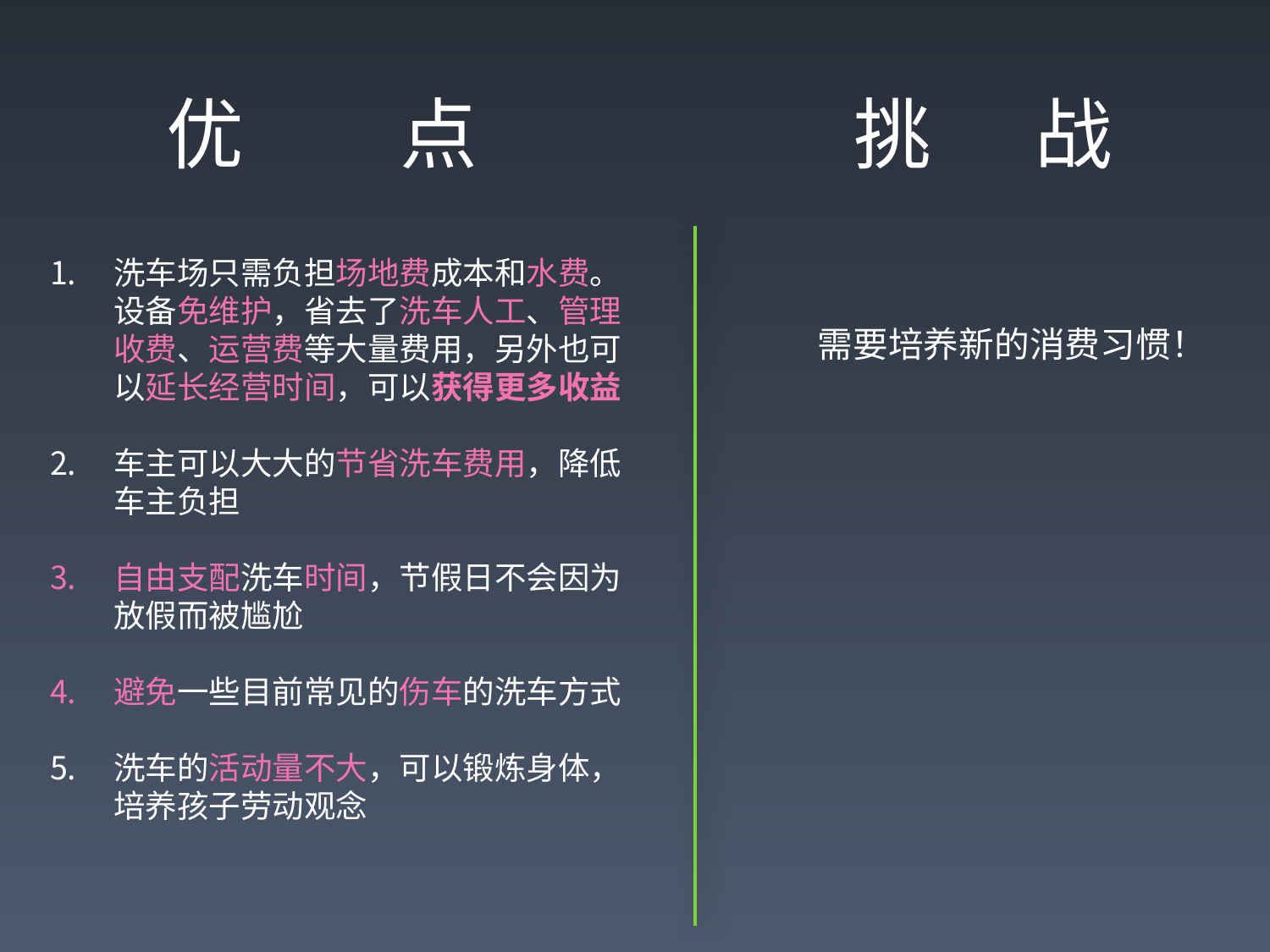

优         点
挑      战
洗车场只需负担场地费成本和水费。设备免维护，省去了洗车人工、管理收费、运营费等大量费用，另外也可以延长经营时间，可以获得更多收益

车主可以大大的节省洗车费用，降低车主负担

自由支配洗车时间，节假日不会因为放假而被尴尬

避免一些目前常见的伤车的洗车方式

洗车的活动量不大，可以锻炼身体，培养孩子劳动观念

需要培养新的消费习惯！